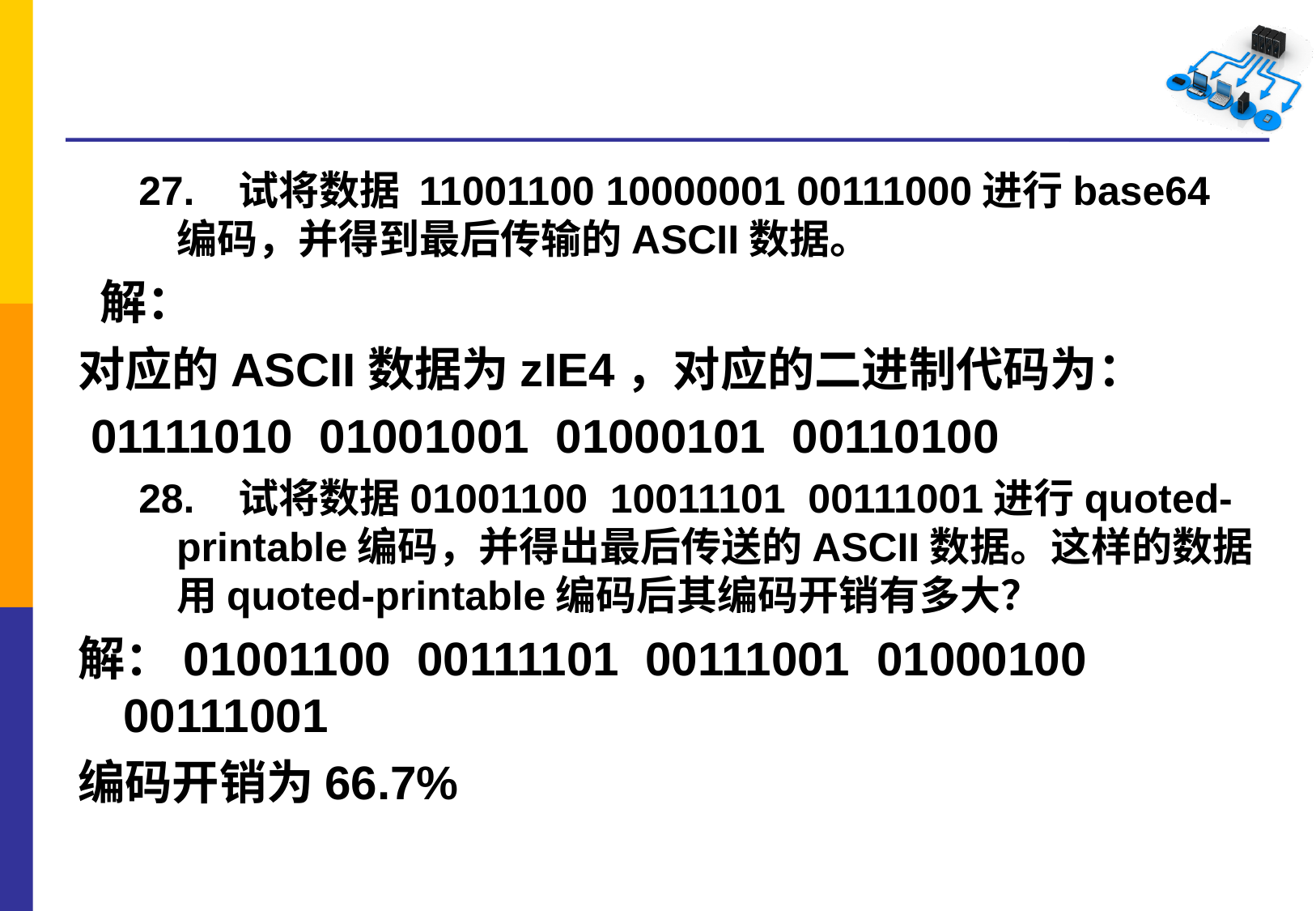

27.   试将数据 11001100 10000001 00111000进行base64编码，并得到最后传输的ASCII数据。
 解：
对应的ASCII数据为zIE4，对应的二进制代码为：
 01111010  01001001  01000101  00110100
28.   试将数据01001100  10011101  00111001进行quoted-printable编码，并得出最后传送的ASCII数据。这样的数据用quoted-printable编码后其编码开销有多大？
解：01001100  00111101  00111001  01000100  00111001
编码开销为66.7%